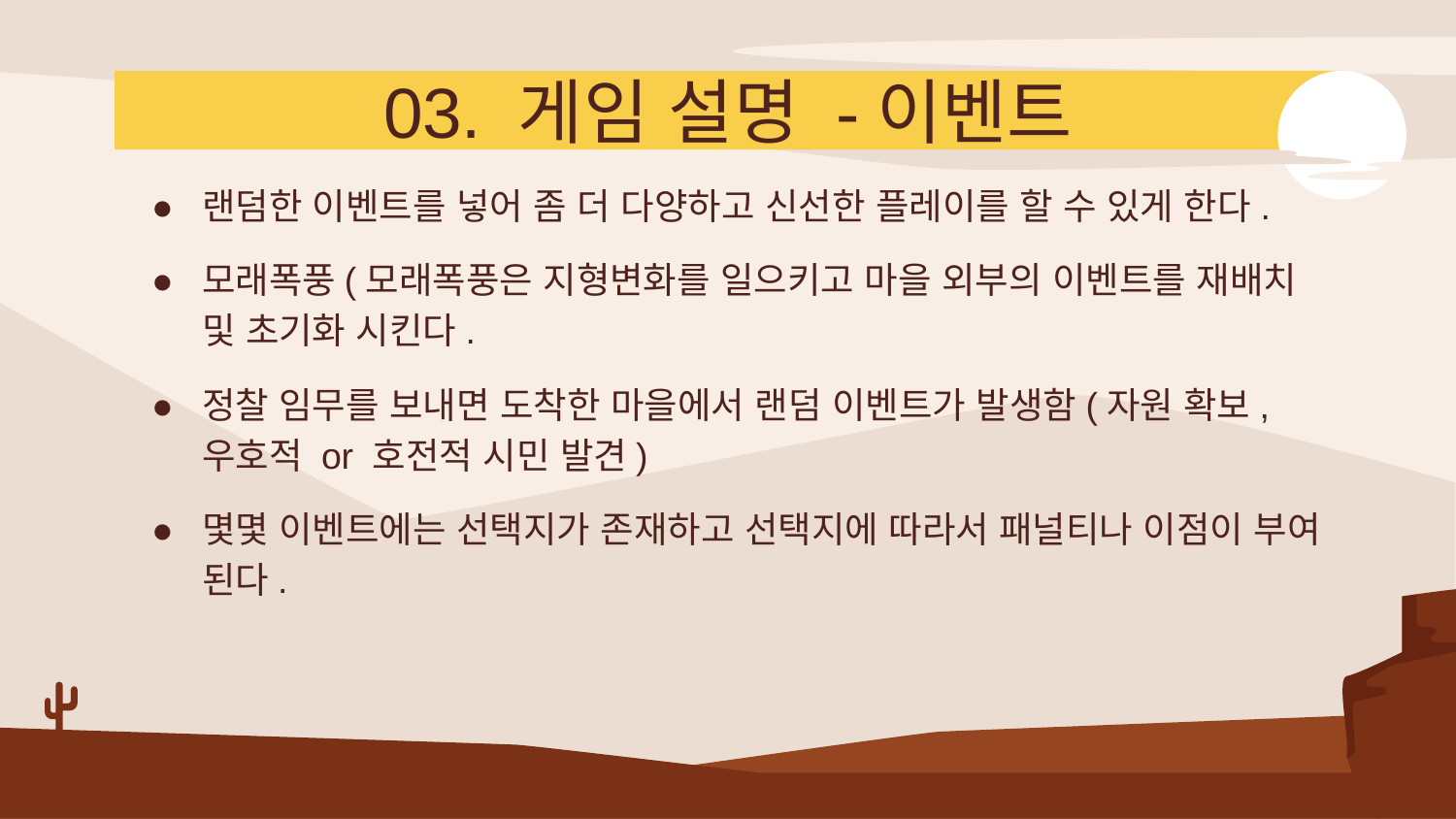

# 03. 게임 설명 -이벤트

랜덤한 이벤트를 넣어 좀 더 다양하고 신선한 플레이를 할 수 있게 한다.
모래폭풍(모래폭풍은 지형변화를 일으키고 마을 외부의 이벤트를 재배치 및 초기화 시킨다.
정찰 임무를 보내면 도착한 마을에서 랜덤 이벤트가 발생함(자원 확보, 우호적 or 호전적 시민 발견)
몇몇 이벤트에는 선택지가 존재하고 선택지에 따라서 패널티나 이점이 부여 된다.